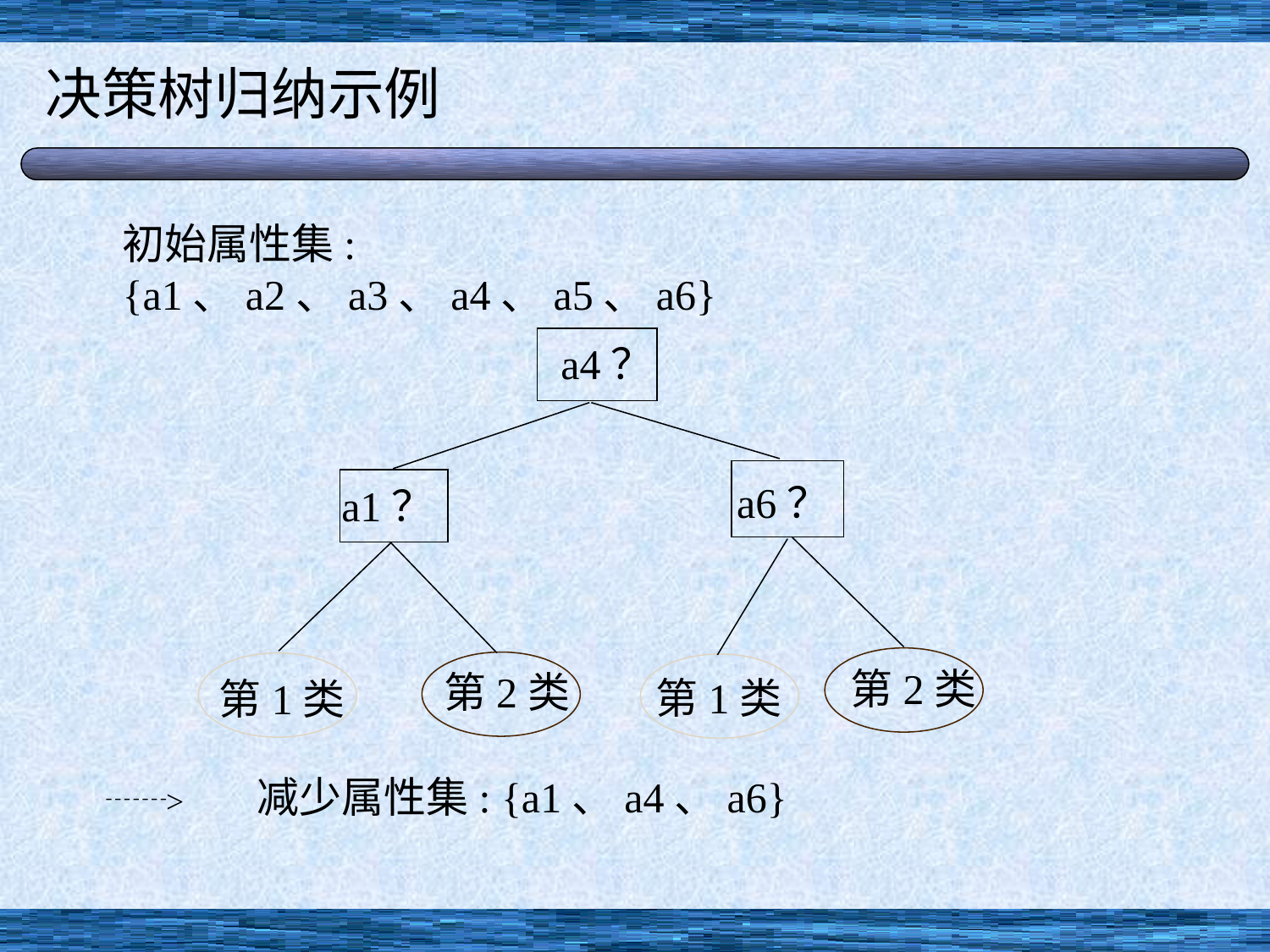

决策树归纳示例
初始属性集:
{a1、a2、a3、a4、a5、a6}

a4？

a6？

a1？

第2类
第2类
第1类
第1类

减少属性集: {a1、a4、a6}
>